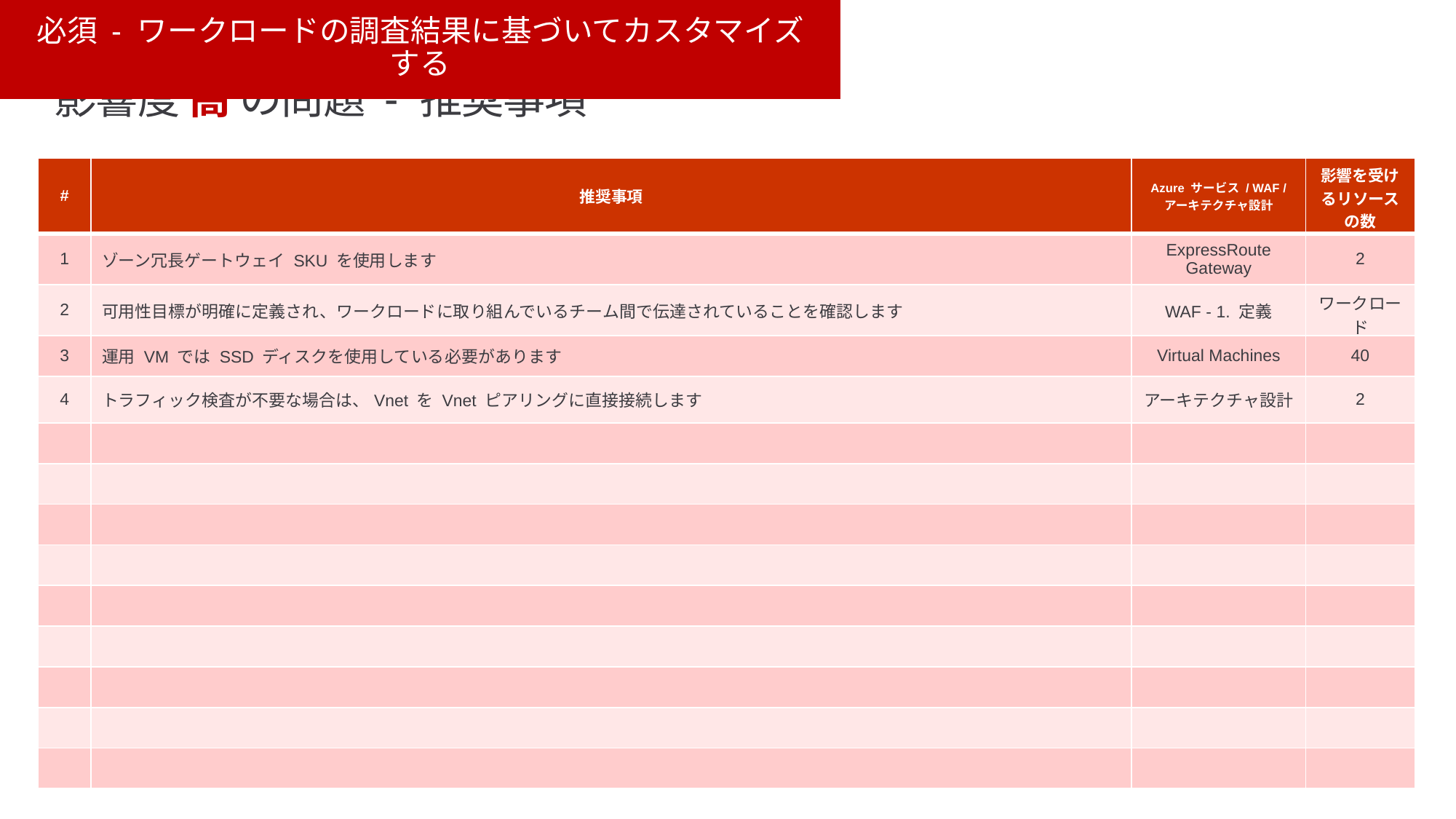

必須 - ワークロードの調査結果に基づいてカスタマイズする
# 影響度 高 の問題 - 推奨事項
| # | 推奨事項 | Azure サービス / WAF / アーキテクチャ設計 | 影響を受けるリソースの数 |
| --- | --- | --- | --- |
| 1 | ゾーン冗長ゲートウェイ SKU を使用します | ExpressRoute Gateway | 2 |
| 2 | 可用性目標が明確に定義され、ワークロードに取り組んでいるチーム間で伝達されていることを確認します | WAF - 1. 定義 | ワークロード |
| 3 | 運用 VM では SSD ディスクを使用している必要があります | Virtual Machines | 40 |
| 4 | トラフィック検査が不要な場合は、Vnet を Vnet ピアリングに直接接続します | アーキテクチャ設計 | 2 |
|  |  |  |  |
|  |  |  |  |
|  |  |  |  |
|  |  |  |  |
|  |  |  |  |
|  |  |  |  |
|  |  |  |  |
|  |  |  |  |
|  |  |  |  |